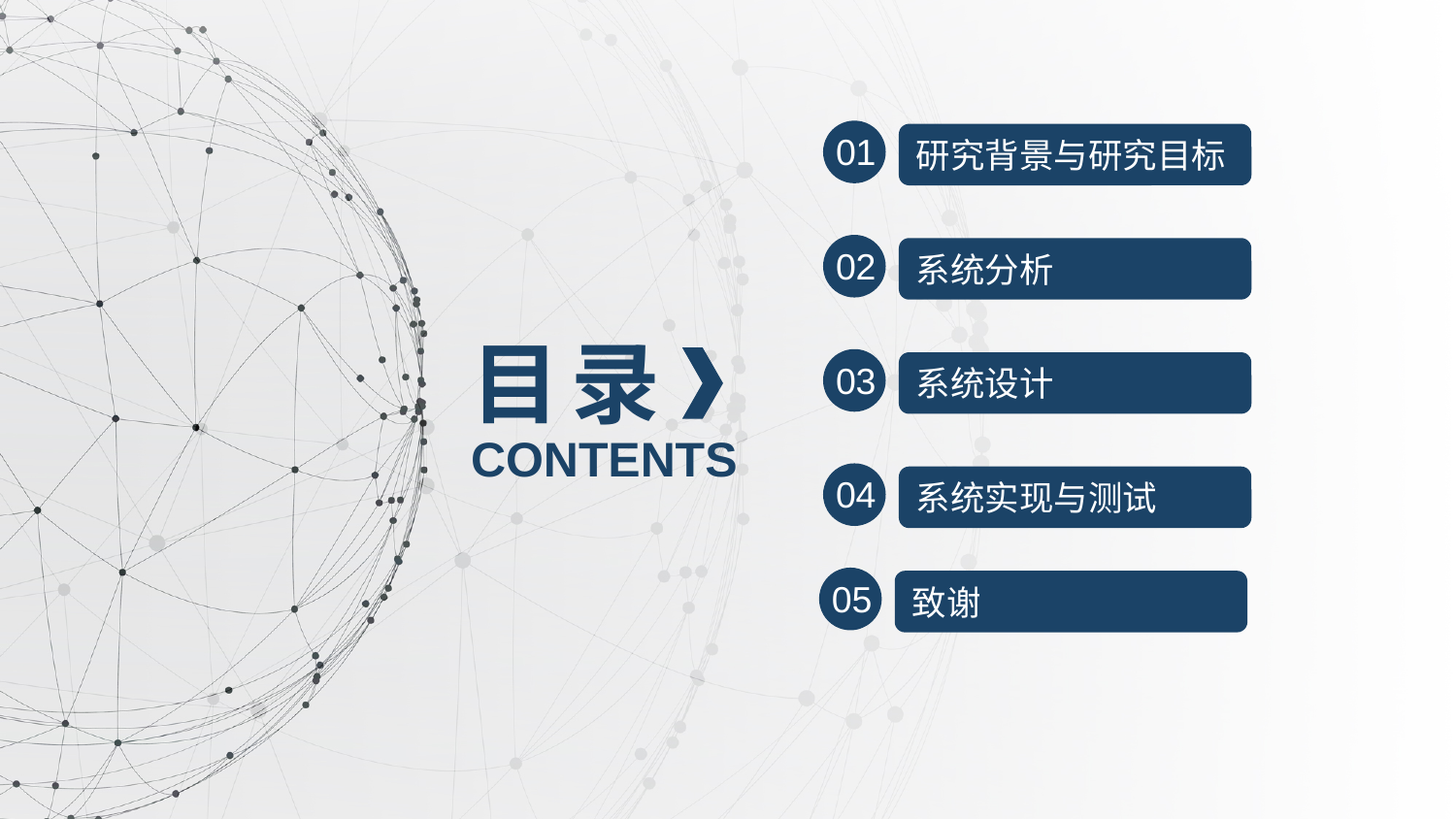

01
研究背景与研究目标

02
系统分析
目 录

03
系统设计
CONTENTS

04
系统实现与测试

05
致谢